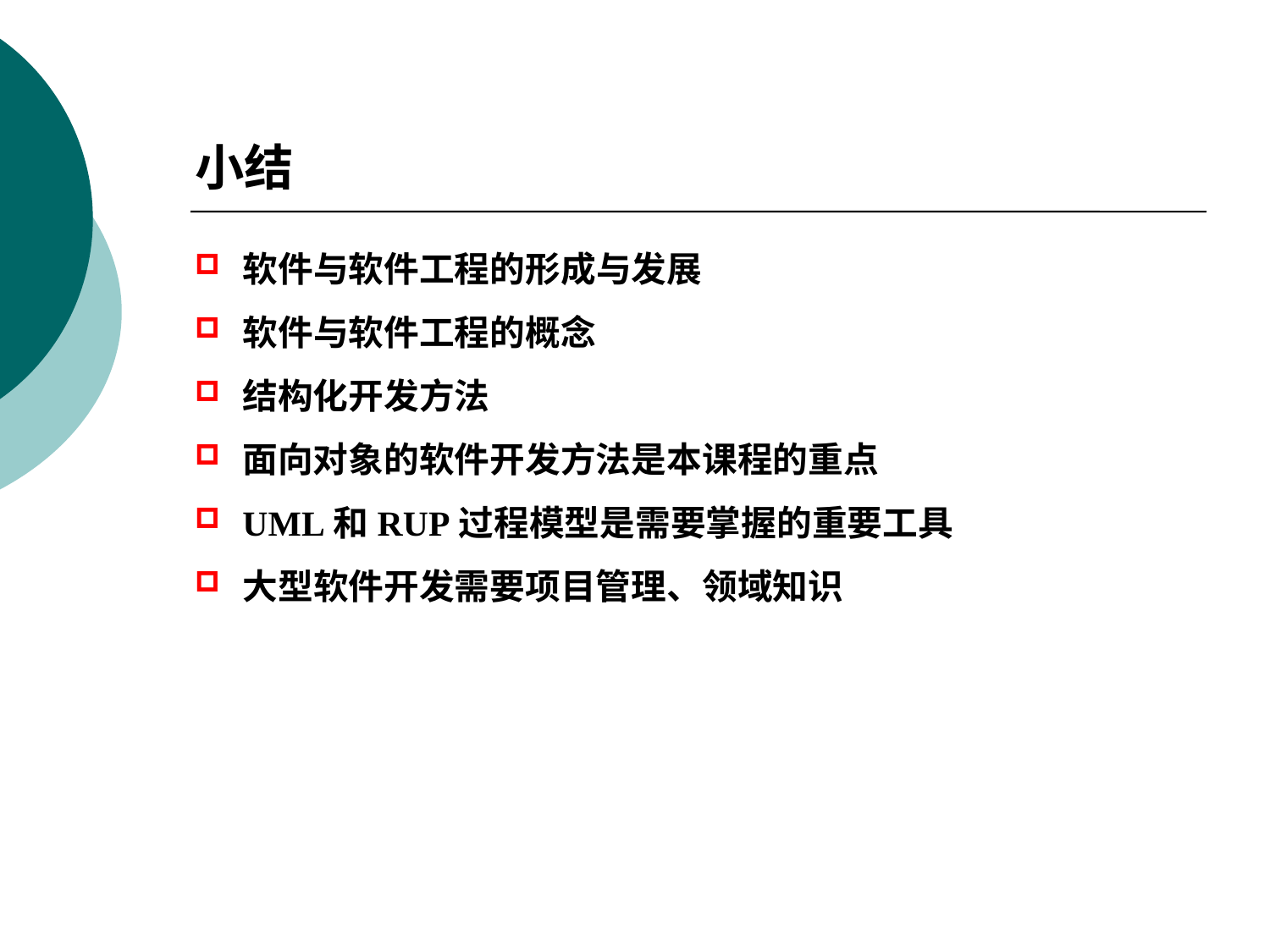

# 小结
软件与软件工程的形成与发展
软件与软件工程的概念
结构化开发方法
面向对象的软件开发方法是本课程的重点
UML和RUP过程模型是需要掌握的重要工具
大型软件开发需要项目管理、领域知识